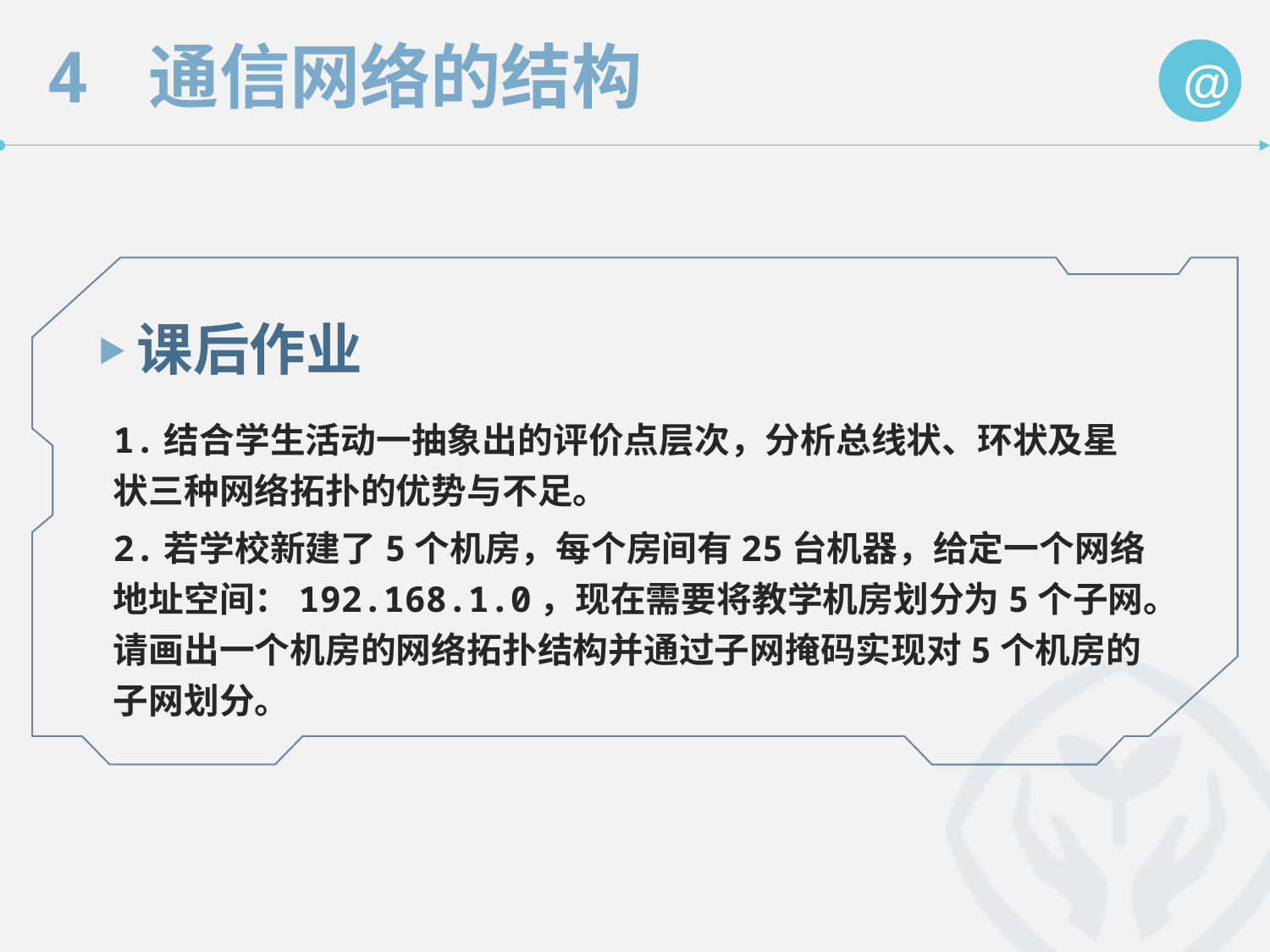

课后作业

1.结合学生活动一抽象出的评价点层次，分析总线状、环状及星状三种网络拓扑的优势与不足。
2.若学校新建了5个机房，每个房间有25台机器，给定一个网络地址空间：192.168.1.0，现在需要将教学机房划分为5个子网。请画出一个机房的网络拓扑结构并通过子网掩码实现对5个机房的子网划分。